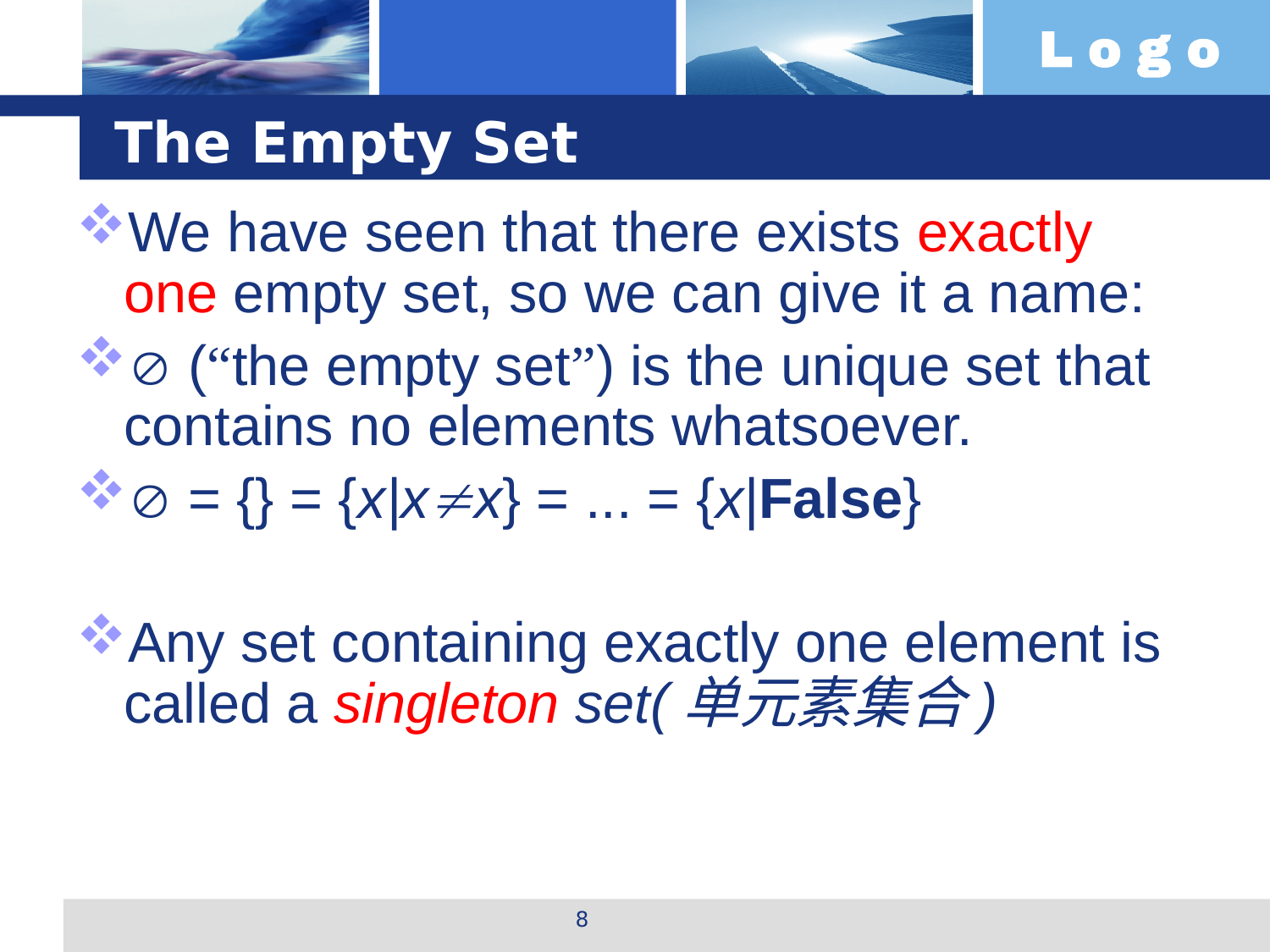

# The Empty Set
We have seen that there exists exactly one empty set, so we can give it a name:
∅ (“the empty set”) is the unique set that contains no elements whatsoever.
∅ = {} = {x|x≠x} = ... = {x|False}

Any set containing exactly one element is called a singleton set(单元素集合)
8